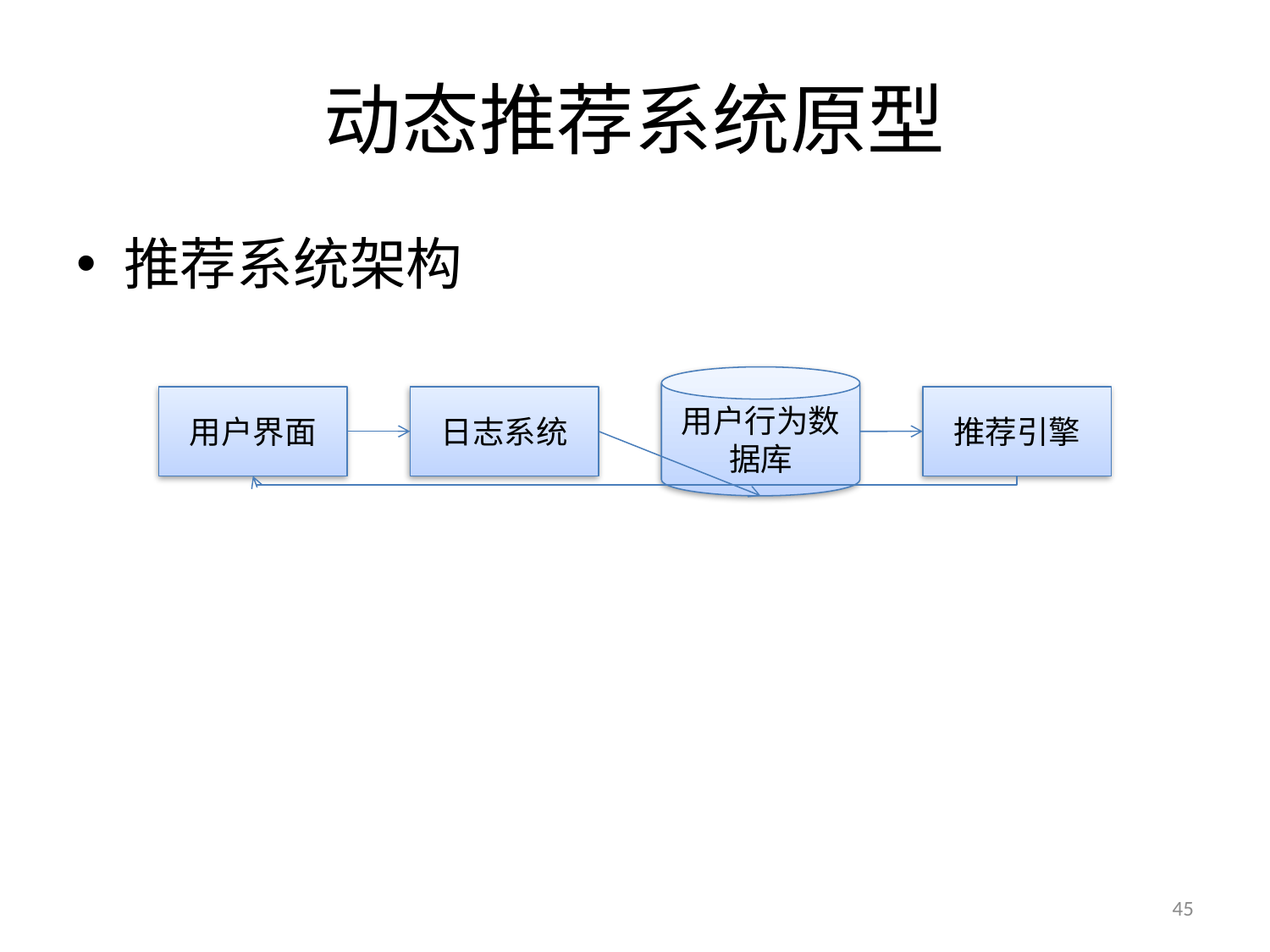

# 动态推荐系统原型
推荐系统架构
用户行为数据库
用户界面
日志系统
推荐引擎
45